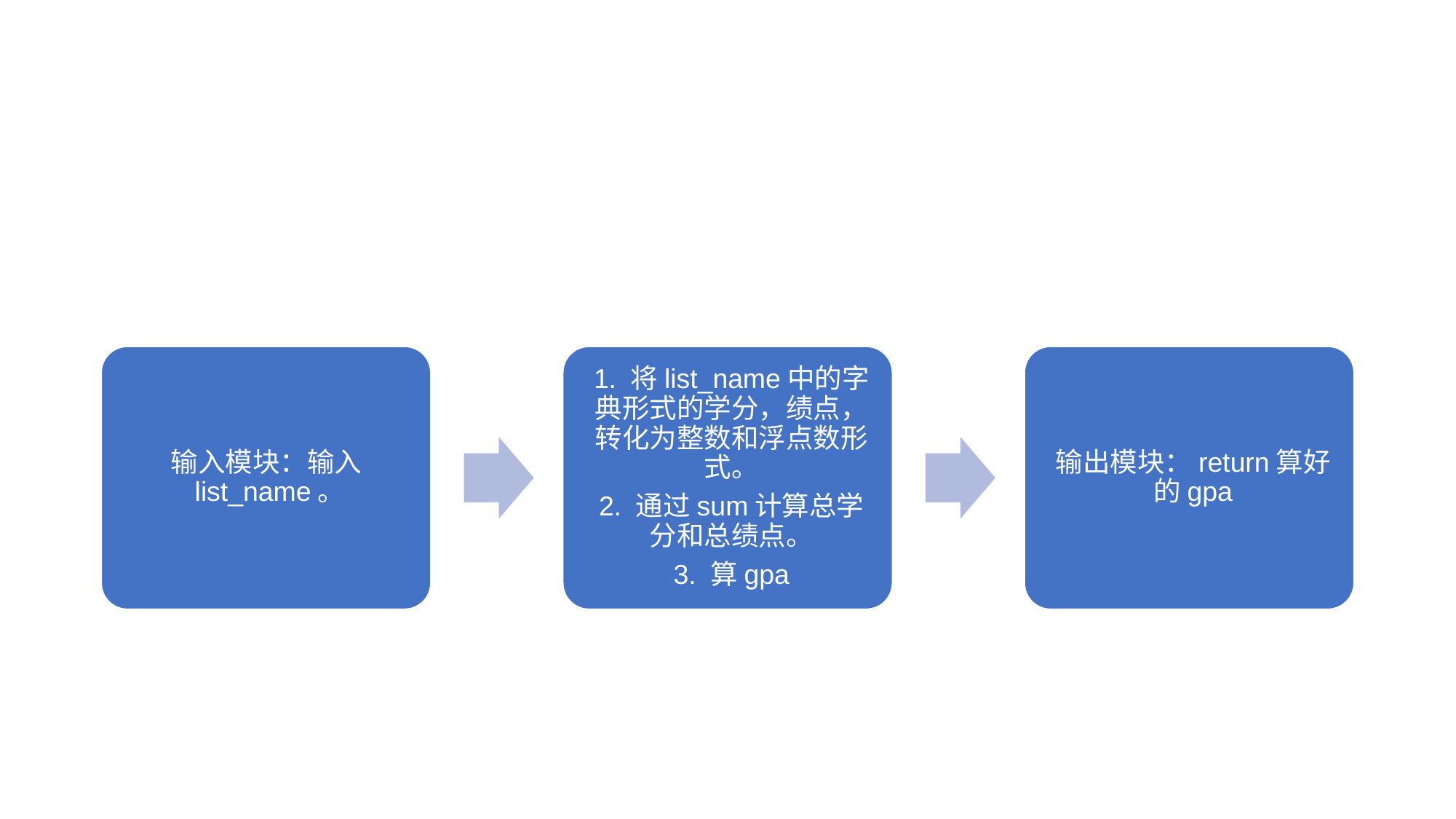

#
输入模块：输入list_name。

1. 将list_name中的字典形式的学分，绩点，转化为整数和浮点数形式。
2. 通过sum计算总学分和总绩点。
3. 算gpa

输出模块：return算好的gpa